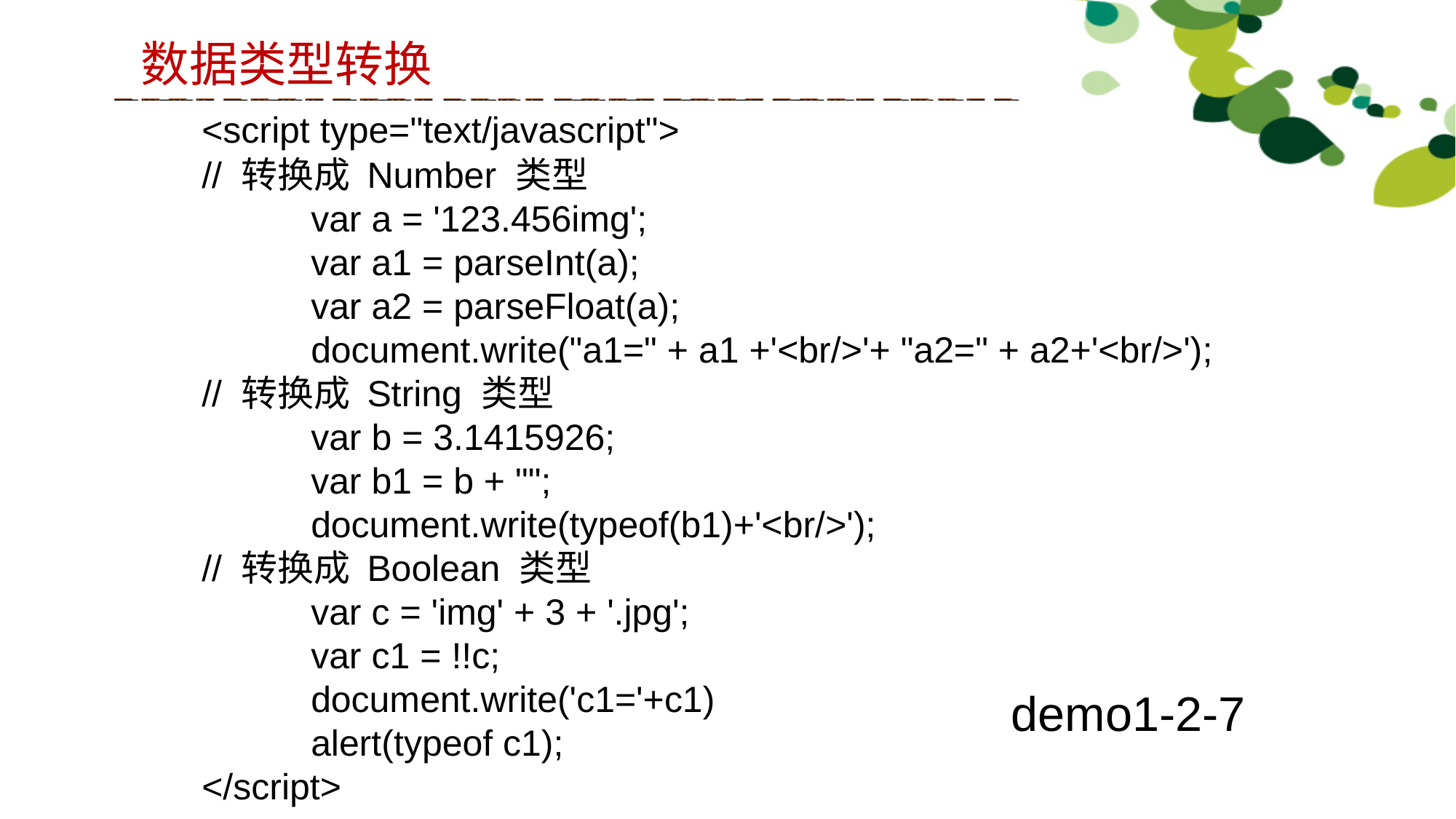

数据类型转换
	<script type="text/javascript">
	// 转换成 Number 类型
		var a = '123.456img';
		var a1 = parseInt(a);
		var a2 = parseFloat(a);
		document.write("a1=" + a1 +'<br/>'+ "a2=" + a2+'<br/>');
	// 转换成 String 类型
		var b = 3.1415926;
		var b1 = b + "";
		document.write(typeof(b1)+'<br/>');
	// 转换成 Boolean 类型
		var c = 'img' + 3 + '.jpg';
		var c1 = !!c;
		document.write('c1='+c1)
		alert(typeof c1);
	</script>
demo1-2-7